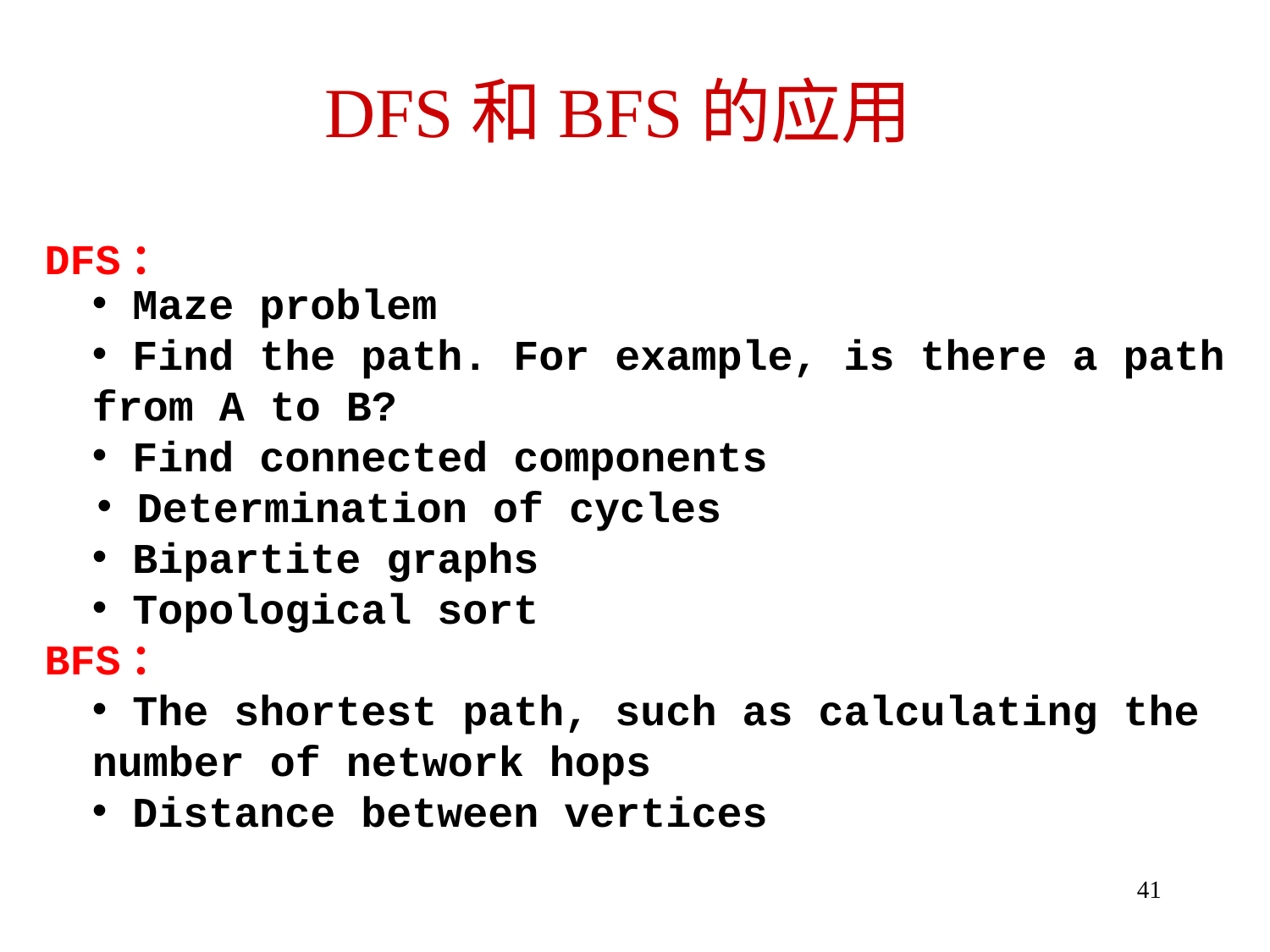

# DFS和BFS的应用

DFS：
 Maze problem
 Find the path. For example, is there a path from A to B?
 Find connected components
 Determination of cycles
 Bipartite graphs
 Topological sort
BFS：
 The shortest path, such as calculating the number of network hops
 Distance between vertices
41